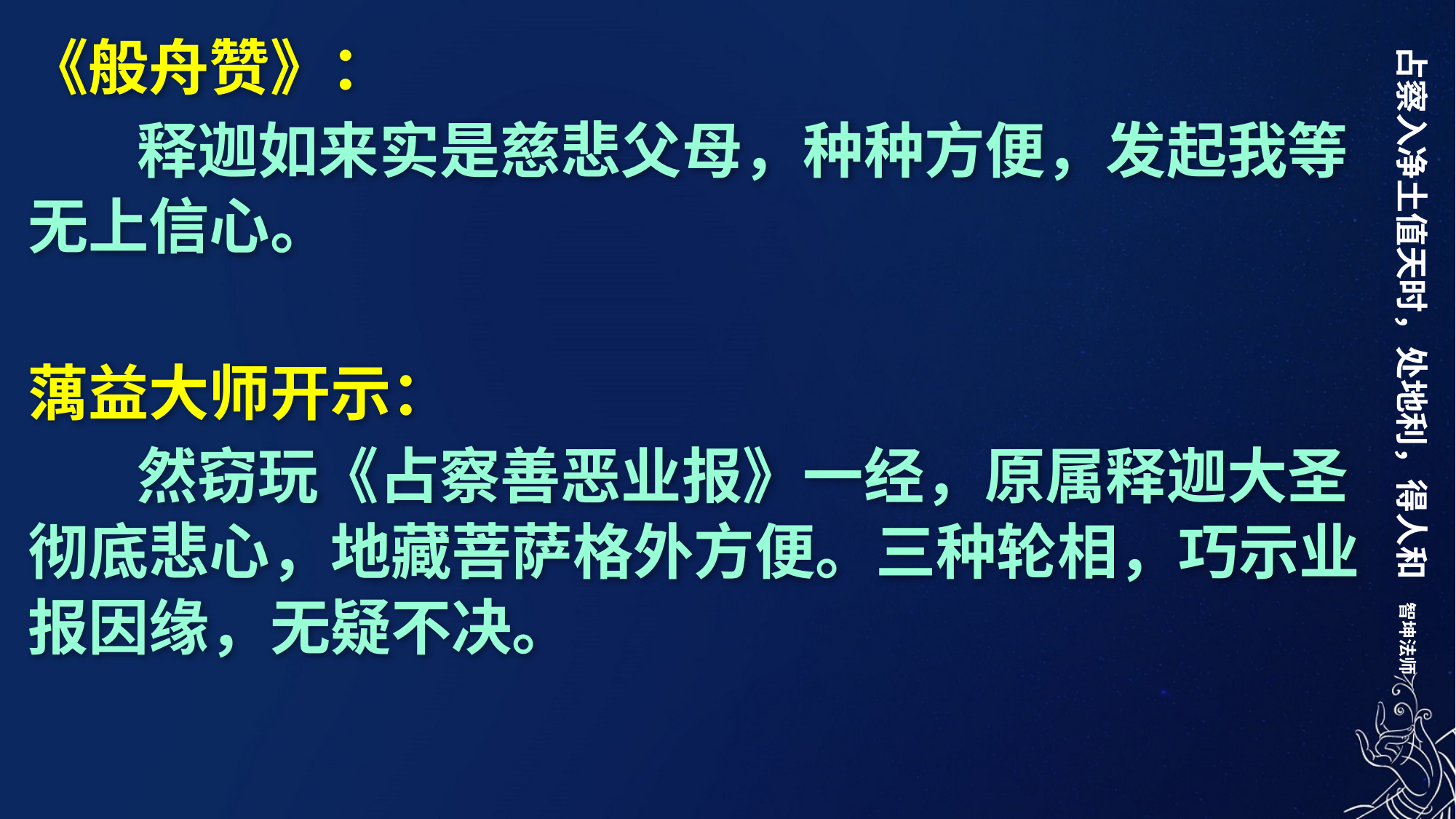

《般舟赞》：
	释迦如来实是慈悲父母，种种方便，发起我等无上信心。

蕅益大师开示：
	然窃玩《占察善恶业报》一经，原属释迦大圣彻底悲心，地藏菩萨格外方便。三种轮相，巧示业报因缘，无疑不决。